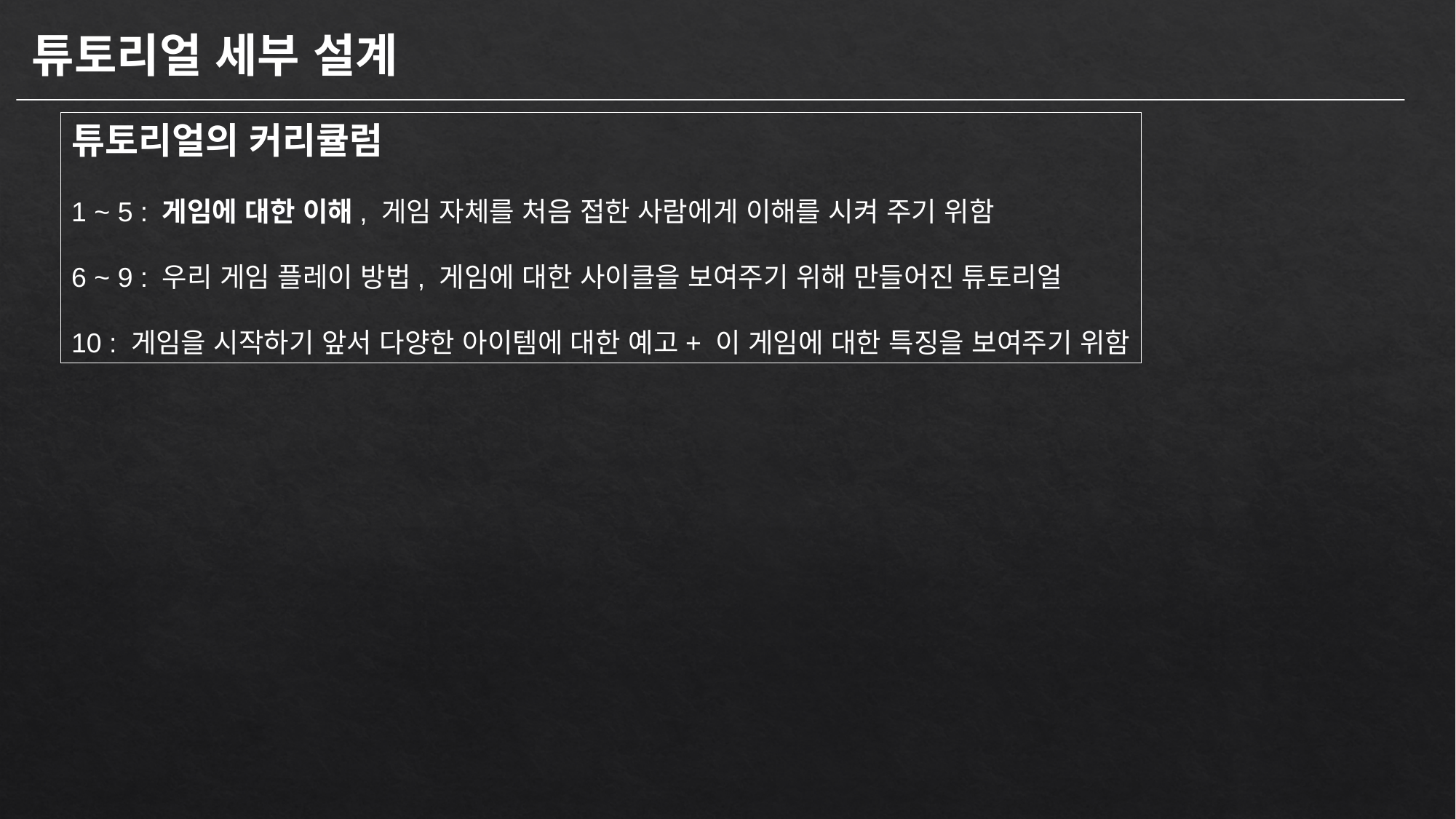

튜토리얼 세부 설계
튜토리얼의 커리큘럼

1 ~ 5 : 게임에 대한 이해, 게임 자체를 처음 접한 사람에게 이해를 시켜 주기 위함

6 ~ 9 : 우리 게임 플레이 방법, 게임에 대한 사이클을 보여주기 위해 만들어진 튜토리얼

10 : 게임을 시작하기 앞서 다양한 아이템에 대한 예고+ 이 게임에 대한 특징을 보여주기 위함